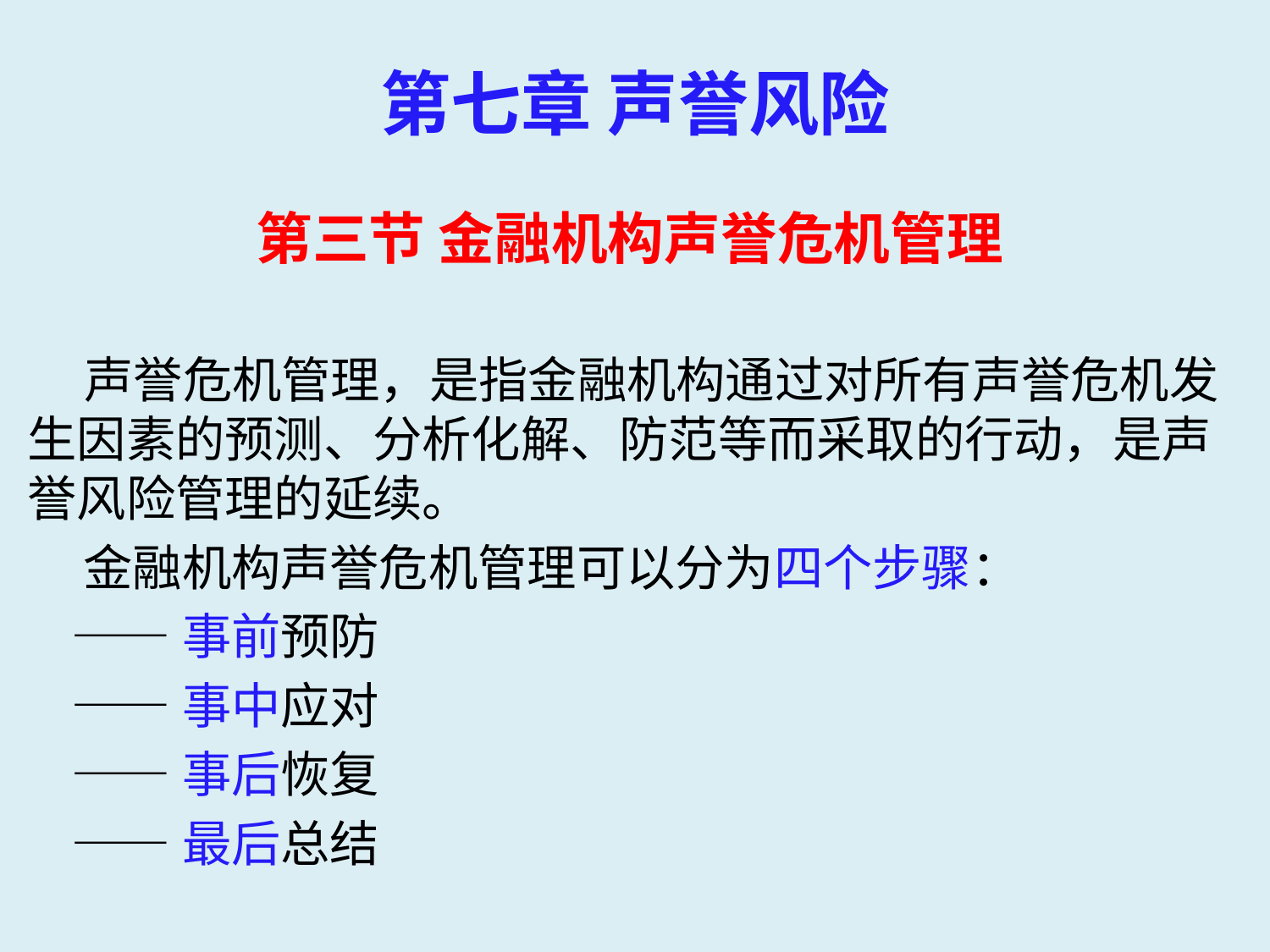

# 第七章 声誉风险
第三节 金融机构声誉危机管理

    声誉危机管理，是指金融机构通过对所有声誉危机发生因素的预测、分析化解、防范等而采取的行动，是声誉风险管理的延续。
    金融机构声誉危机管理可以分为四个步骤：
    ——事前预防
    ——事中应对
    ——事后恢复
    ——最后总结